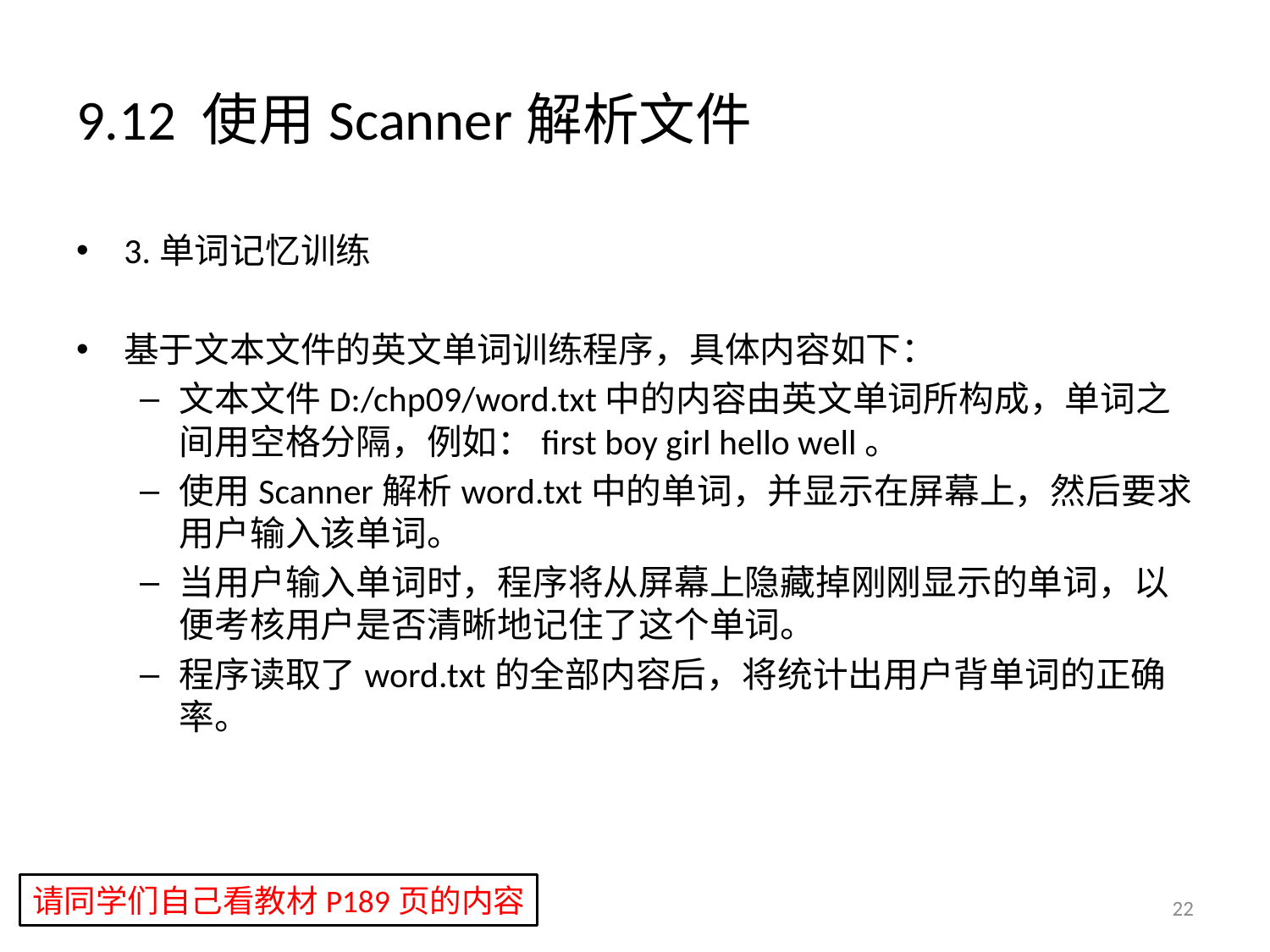

# 9.12 使用Scanner解析文件
3.单词记忆训练

基于文本文件的英文单词训练程序，具体内容如下：
文本文件D:/chp09/word.txt中的内容由英文单词所构成，单词之间用空格分隔，例如：first boy girl hello well。
使用Scanner解析word.txt中的单词，并显示在屏幕上，然后要求用户输入该单词。
当用户输入单词时，程序将从屏幕上隐藏掉刚刚显示的单词，以便考核用户是否清晰地记住了这个单词。
程序读取了word.txt的全部内容后，将统计出用户背单词的正确率。
请同学们自己看教材P189页的内容
22